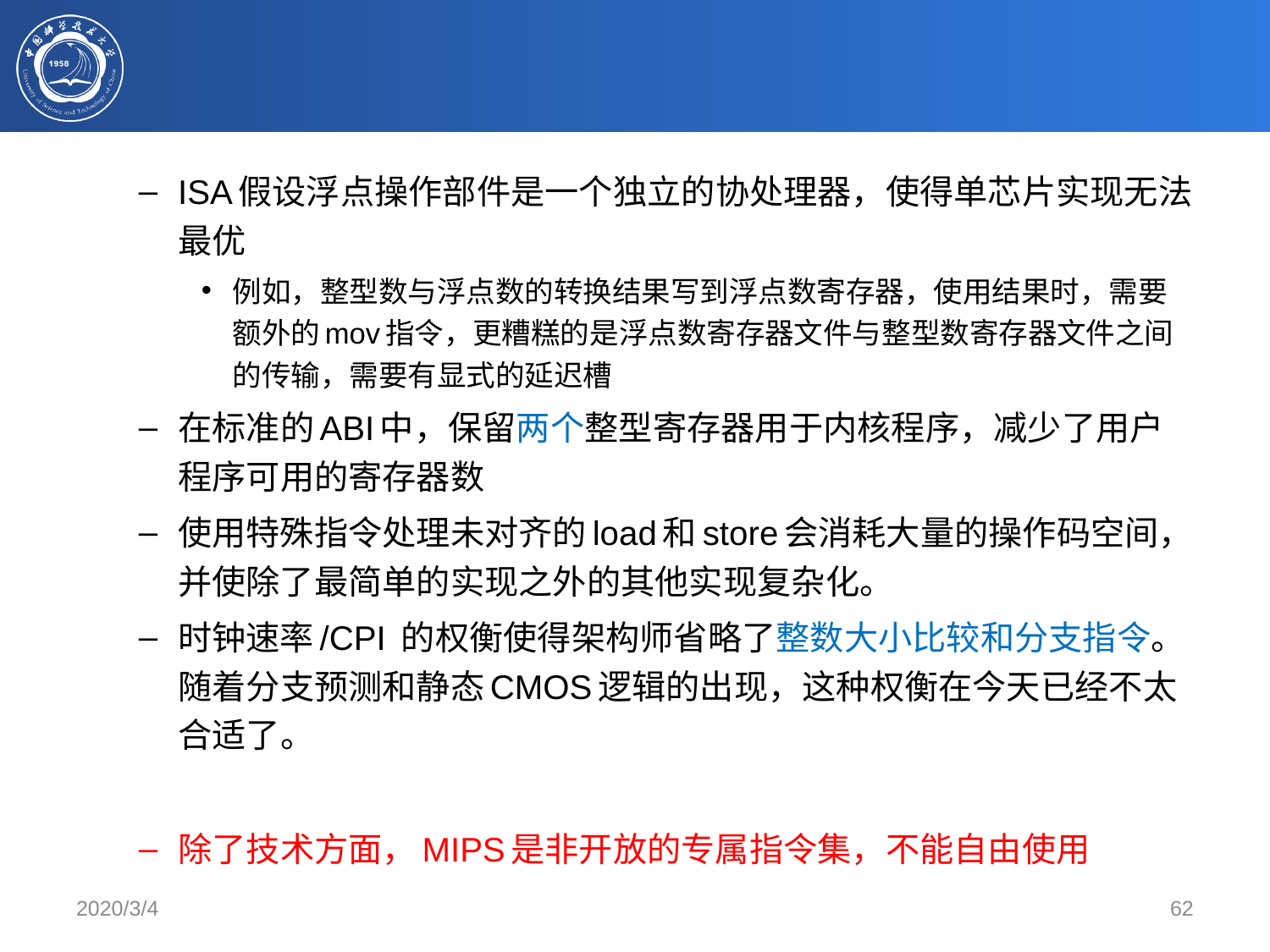

#
ISA假设浮点操作部件是一个独立的协处理器，使得单芯片实现无法最优
例如，整型数与浮点数的转换结果写到浮点数寄存器，使用结果时，需要额外的mov指令，更糟糕的是浮点数寄存器文件与整型数寄存器文件之间的传输，需要有显式的延迟槽
在标准的ABI中，保留两个整型寄存器用于内核程序，减少了用户程序可用的寄存器数
使用特殊指令处理未对齐的load和store会消耗大量的操作码空间，并使除了最简单的实现之外的其他实现复杂化。
时钟速率/CPI 的权衡使得架构师省略了整数大小比较和分支指令。随着分支预测和静态CMOS逻辑的出现，这种权衡在今天已经不太合适了。

除了技术方面，MIPS是非开放的专属指令集，不能自由使用
2020/3/4
62